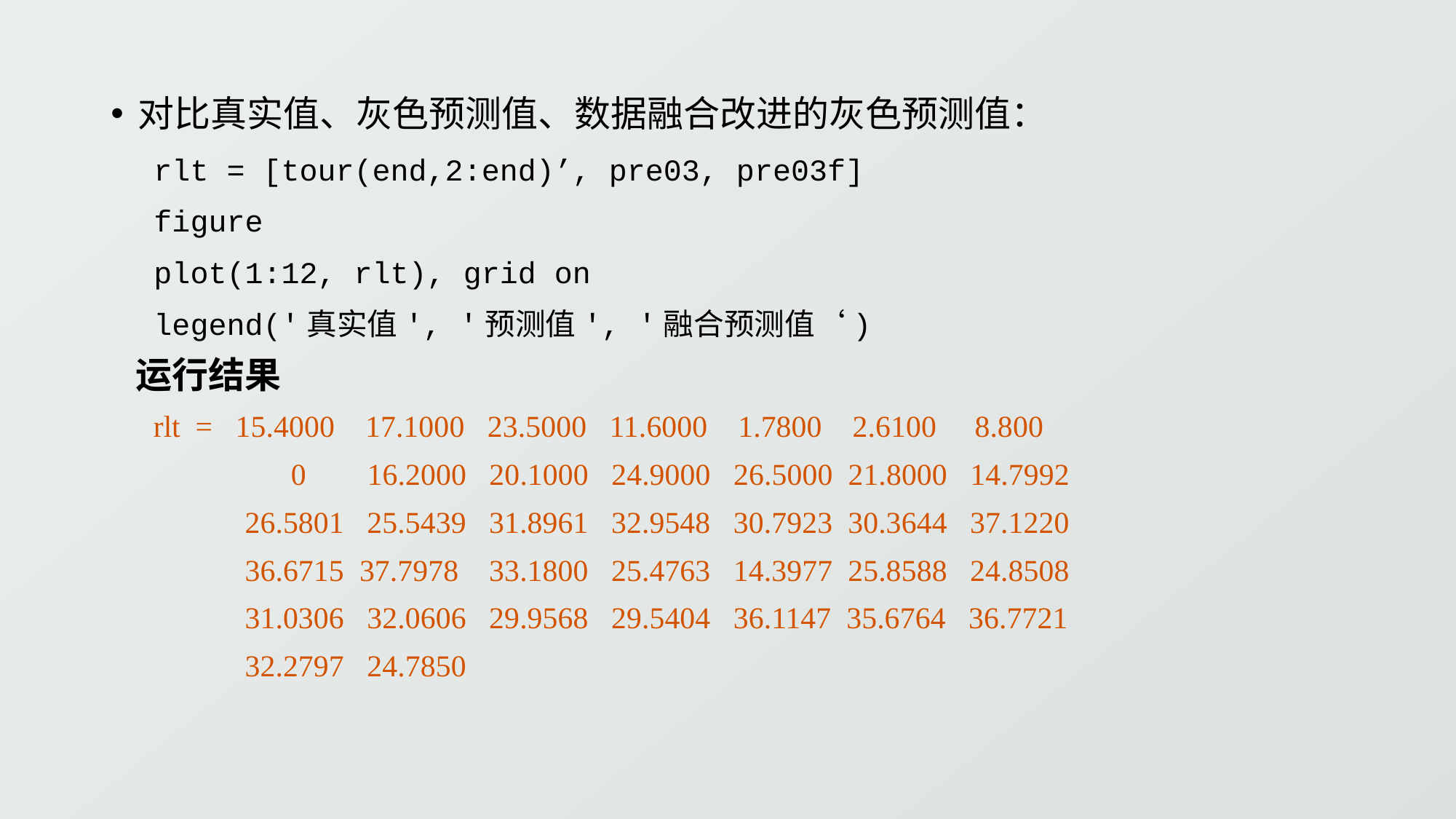

对比真实值、灰色预测值、数据融合改进的灰色预测值：
rlt = [tour(end,2:end)’, pre03, pre03f]
figure
plot(1:12, rlt), grid on
legend('真实值', '预测值', '融合预测值‘)
  运行结果
  rlt  =   15.4000    17.1000   23.5000   11.6000    1.7800    2.6100     8.800
                    0        16.2000   20.1000   24.9000   26.5000  21.8000   14.7992
              26.5801   25.5439   31.8961   32.9548   30.7923  30.3644   37.1220
              36.6715  37.7978    33.1800   25.4763   14.3977  25.8588   24.8508
              31.0306   32.0606   29.9568   29.5404   36.1147  35.6764   36.7721
              32.2797   24.7850